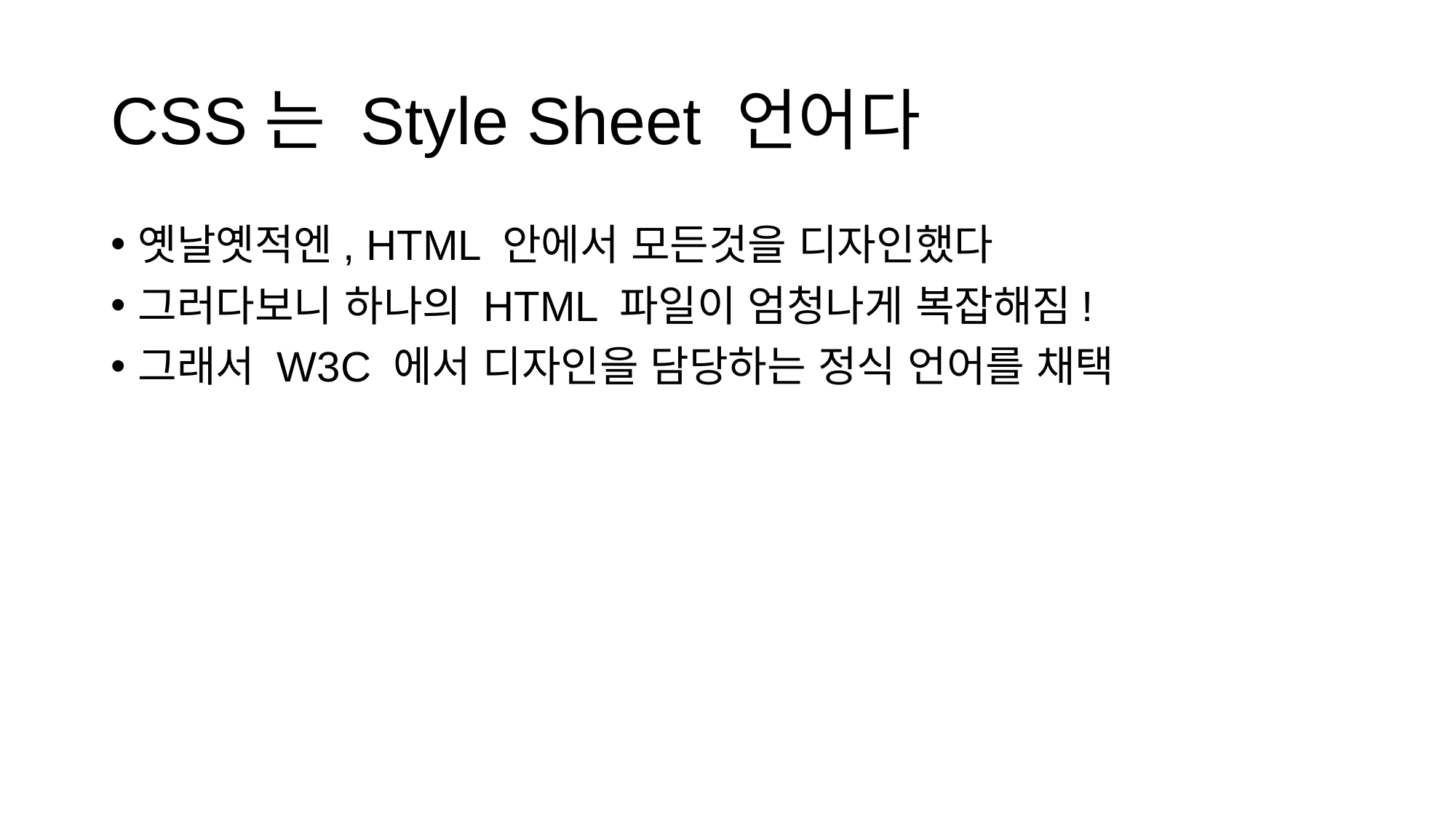

# CSS는 Style Sheet 언어다
옛날옛적엔, HTML 안에서 모든것을 디자인했다
그러다보니 하나의 HTML 파일이 엄청나게 복잡해짐!
그래서 W3C 에서 디자인을 담당하는 정식 언어를 채택